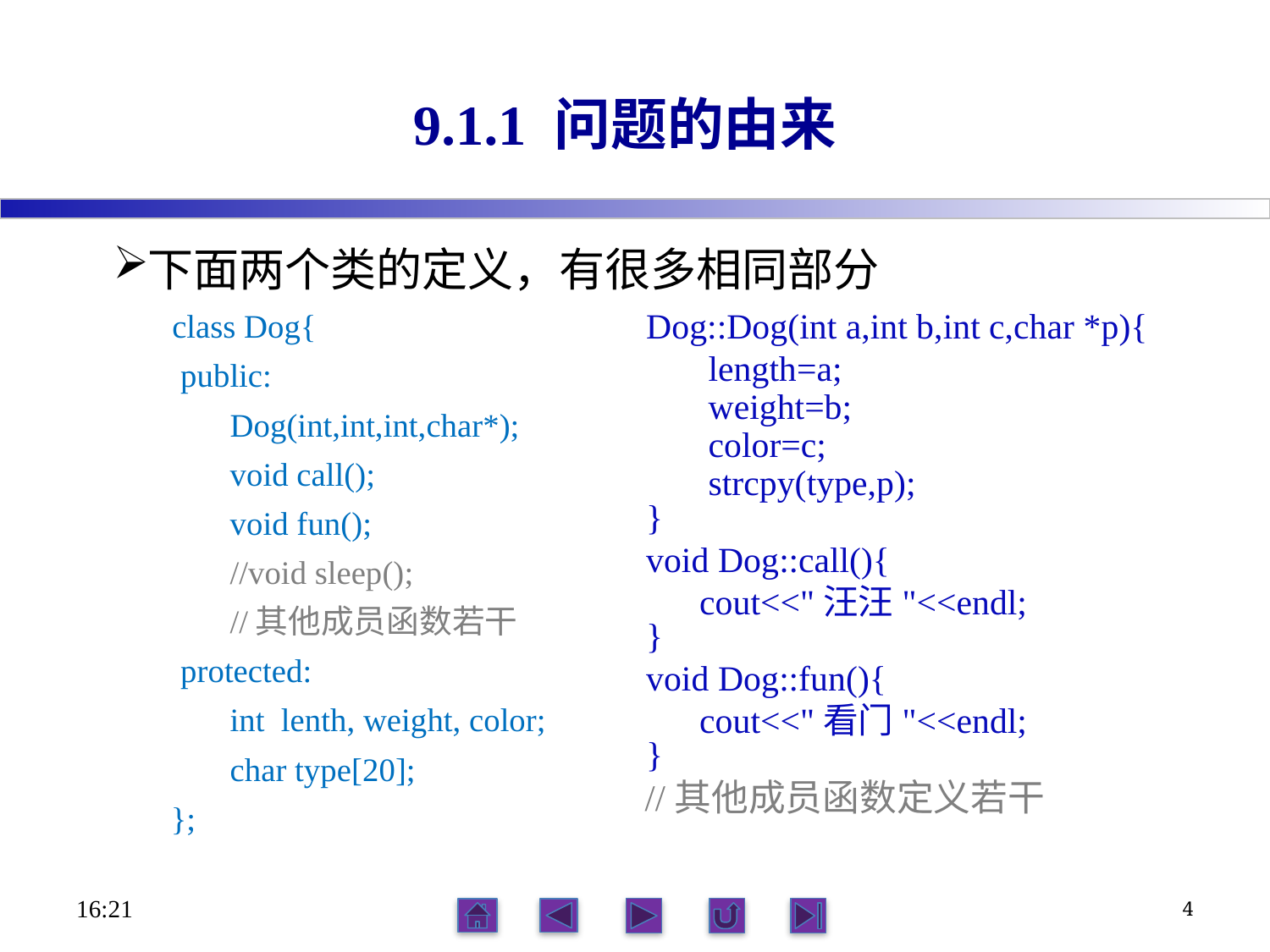

# 9.1.1 问题的由来
下面两个类的定义，有很多相同部分
class Dog{
 public:
       Dog(int,int,int,char*);
       void call();
       void fun();
       //void sleep();
       //其他成员函数若干
 protected:
       int  lenth, weight, color;
       char type[20];
};

Dog::Dog(int a,int b,int c,char *p){
       length=a;
       weight=b;
       color=c;
       strcpy(type,p);
}
void Dog::call(){
      cout<<"汪汪"<<endl;
}
void Dog::fun(){
      cout<<"看门"<<endl;
}
//其他成员函数定义若干

16:21
4